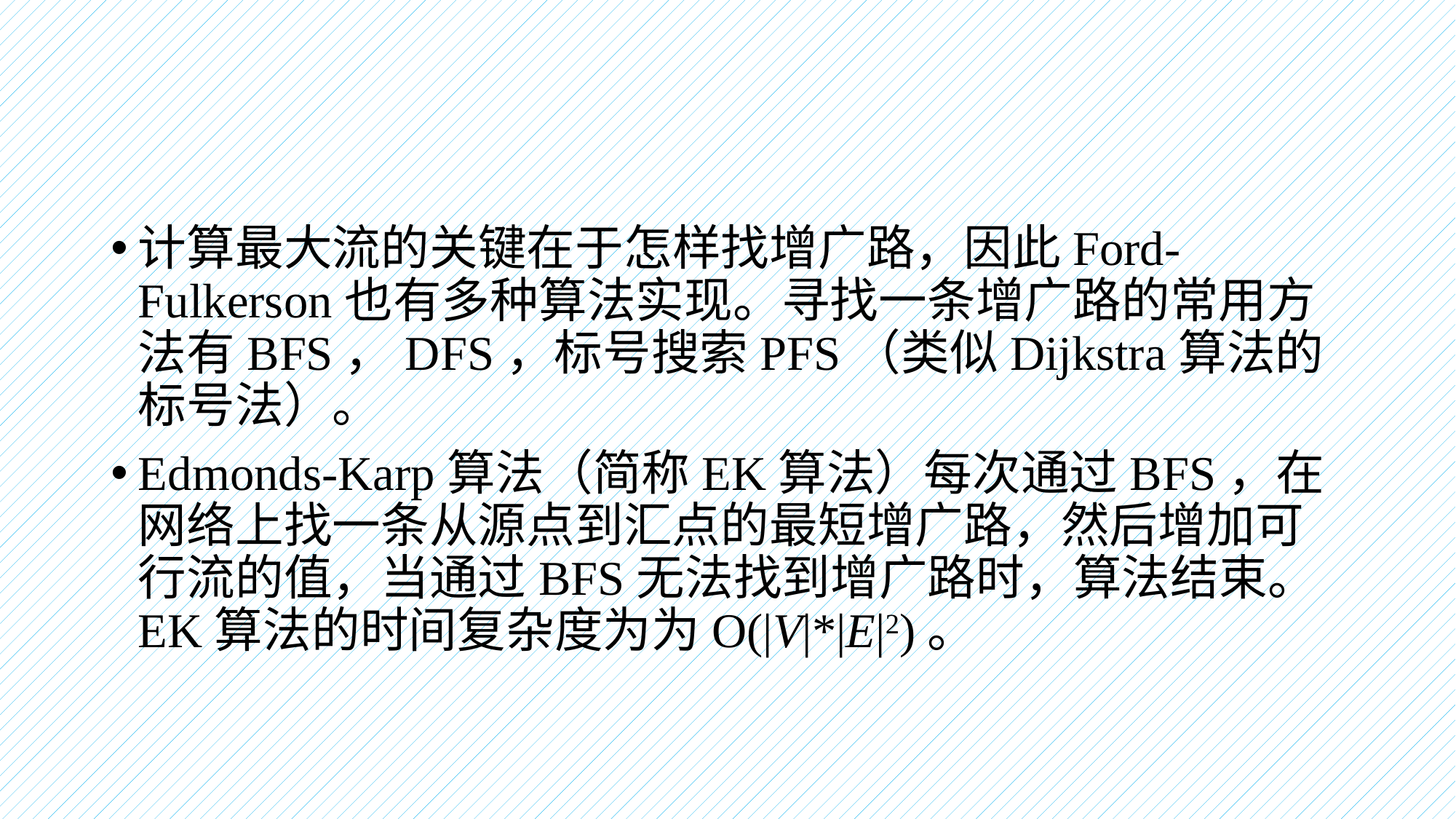

#
计算最大流的关键在于怎样找增广路，因此Ford-Fulkerson也有多种算法实现。寻找一条增广路的常用方法有BFS，DFS，标号搜索PFS（类似Dijkstra算法的标号法）。
Edmonds-Karp算法（简称EK算法）每次通过BFS，在网络上找一条从源点到汇点的最短增广路，然后增加可行流的值，当通过BFS无法找到增广路时，算法结束。EK算法的时间复杂度为为O(|V|*|E|2)。